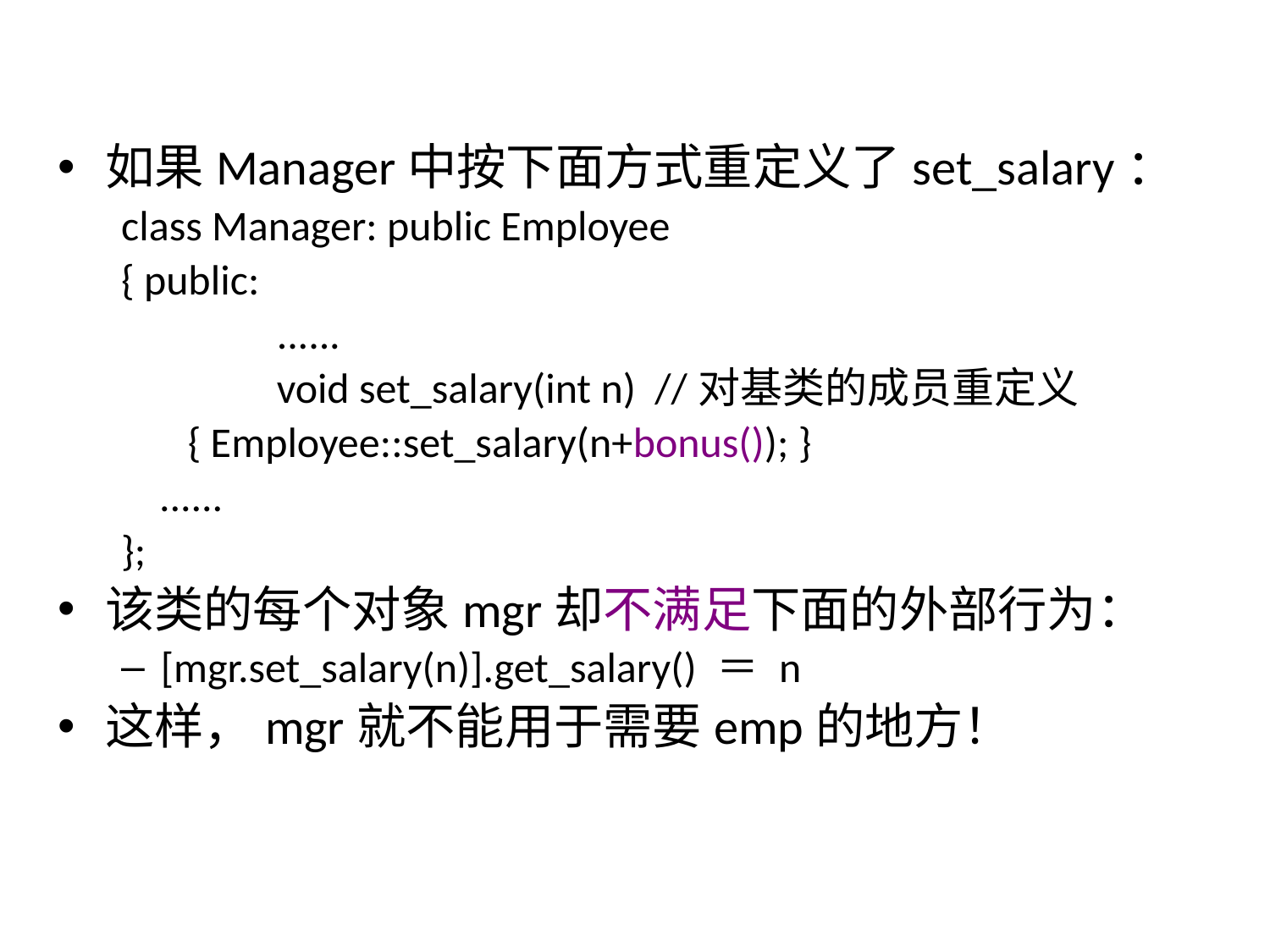

如果Manager中按下面方式重定义了set_salary：
class Manager: public Employee
{ public:
	   ......
	   void set_salary(int n)  //对基类的成员重定义
       { Employee::set_salary(n+bonus()); }
    ......
};
该类的每个对象mgr却不满足下面的外部行为：
[mgr.set_salary(n)].get_salary() ＝ n
这样，mgr就不能用于需要emp的地方！